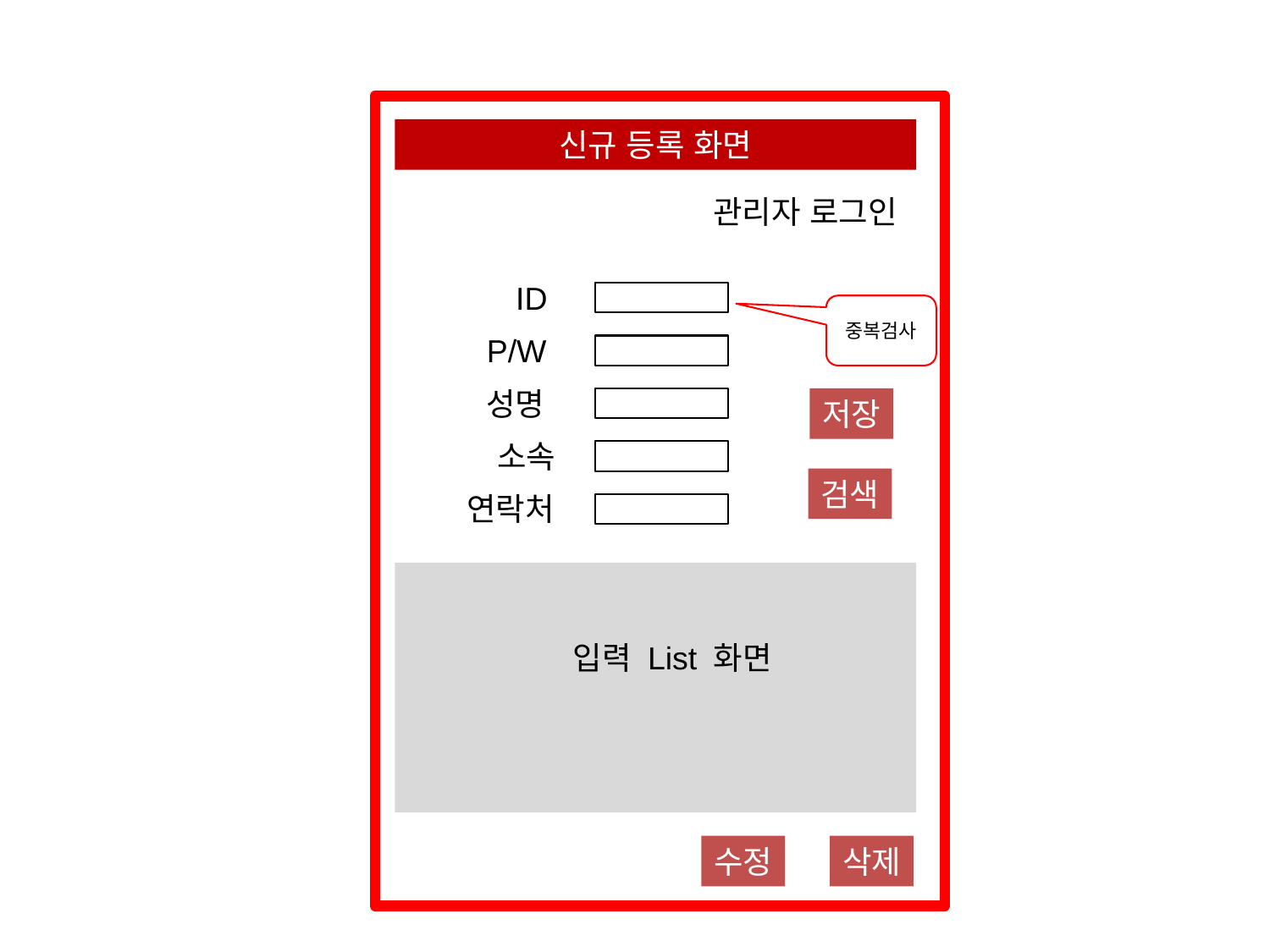

신규 등록 화면
관리자 로그인
ID

중복검사
P/W

성명

저장
소속

검색
연락처

입력 List 화면
수정
삭제